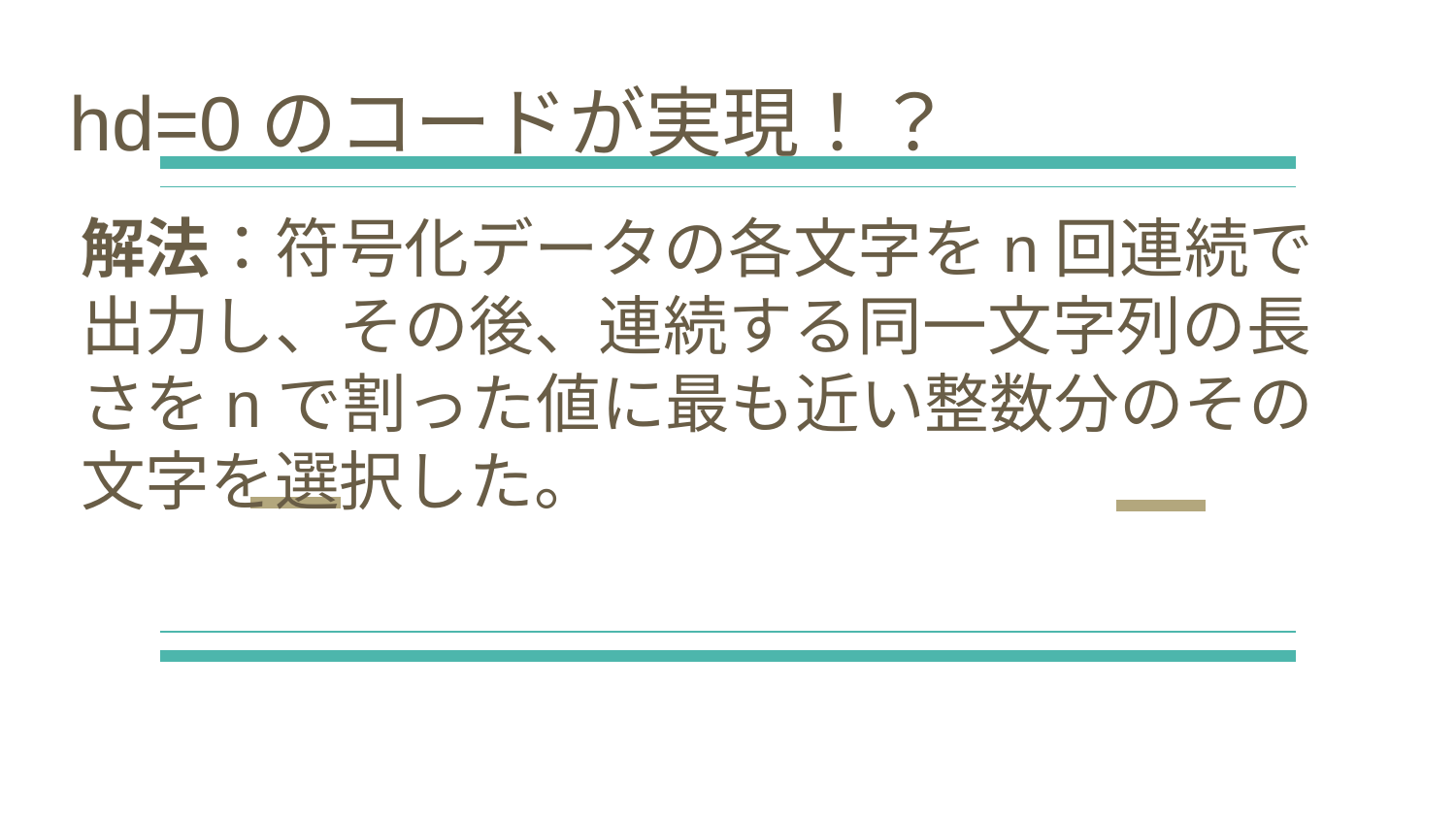

hd=0のコードが実現！？

解法：符号化データの各文字をn回連続で出力し、その後、連続する同一文字列の長さをnで割った値に最も近い整数分のその文字を選択した。